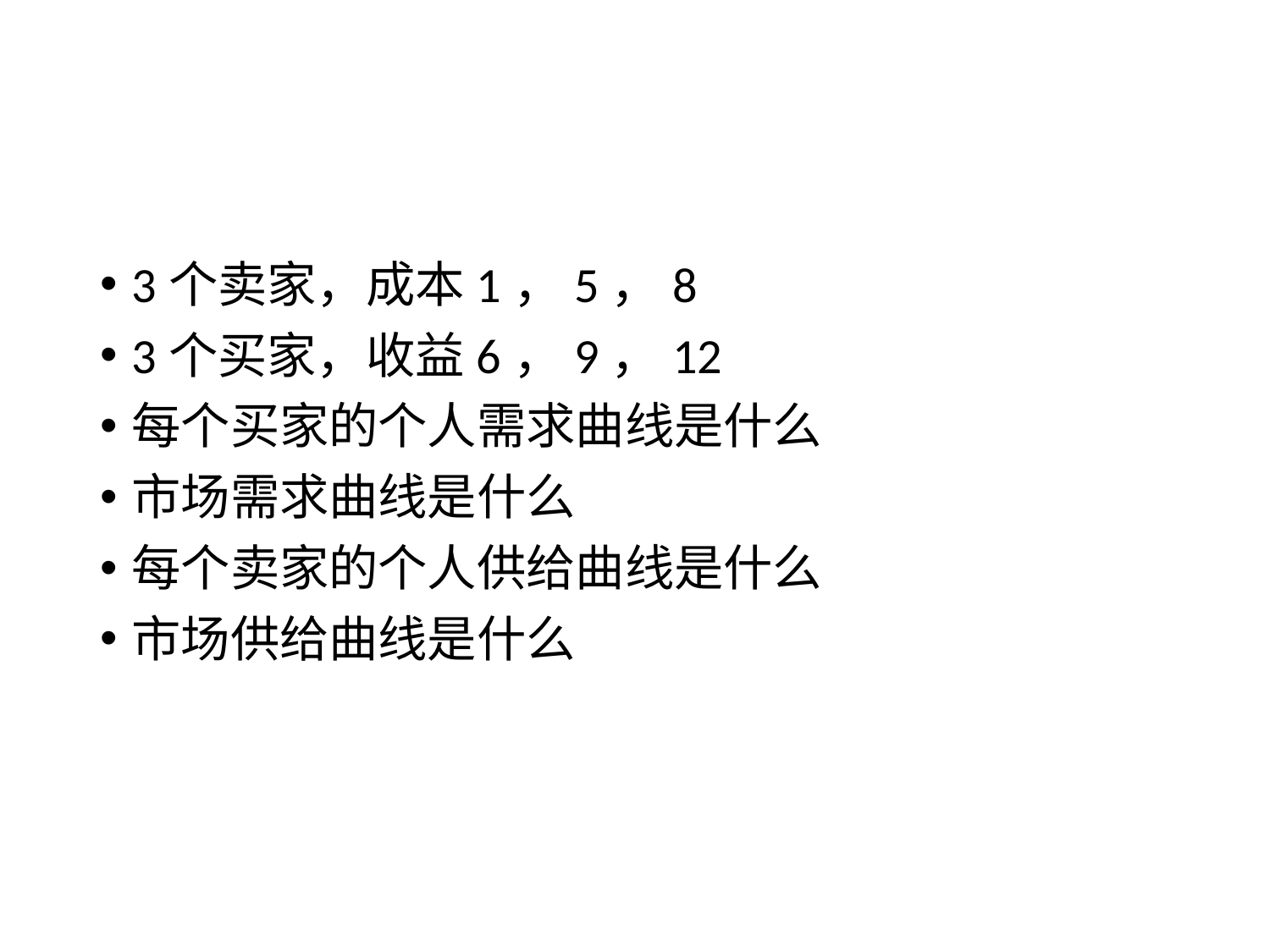

#
3个卖家，成本1，5，8
3个买家，收益6，9，12
每个买家的个人需求曲线是什么
市场需求曲线是什么
每个卖家的个人供给曲线是什么
市场供给曲线是什么